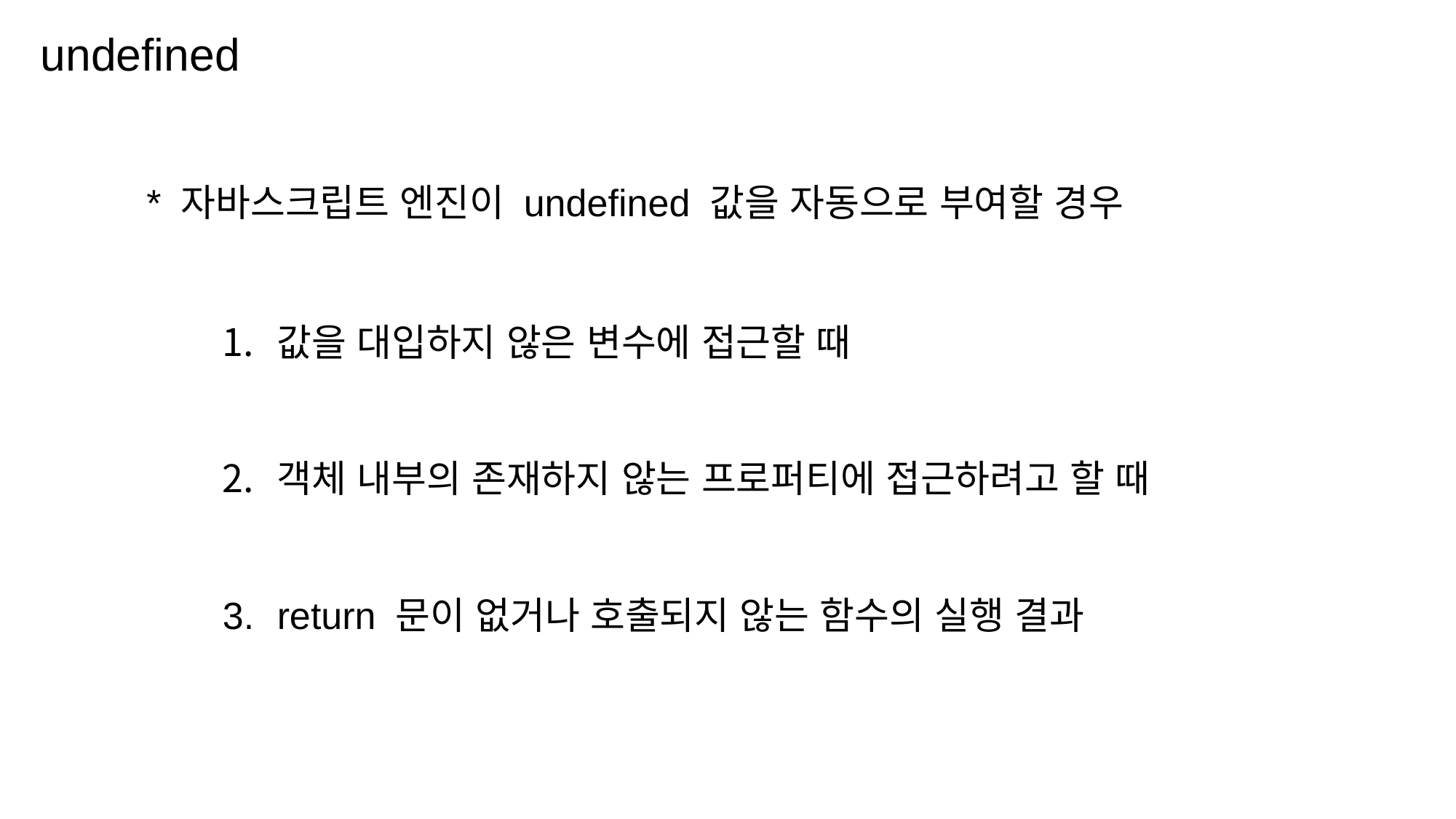

undefined
* 자바스크립트 엔진이 undefined 값을 자동으로 부여할 경우
값을 대입하지 않은 변수에 접근할 때

객체 내부의 존재하지 않는 프로퍼티에 접근하려고 할 때

return 문이 없거나 호출되지 않는 함수의 실행 결과